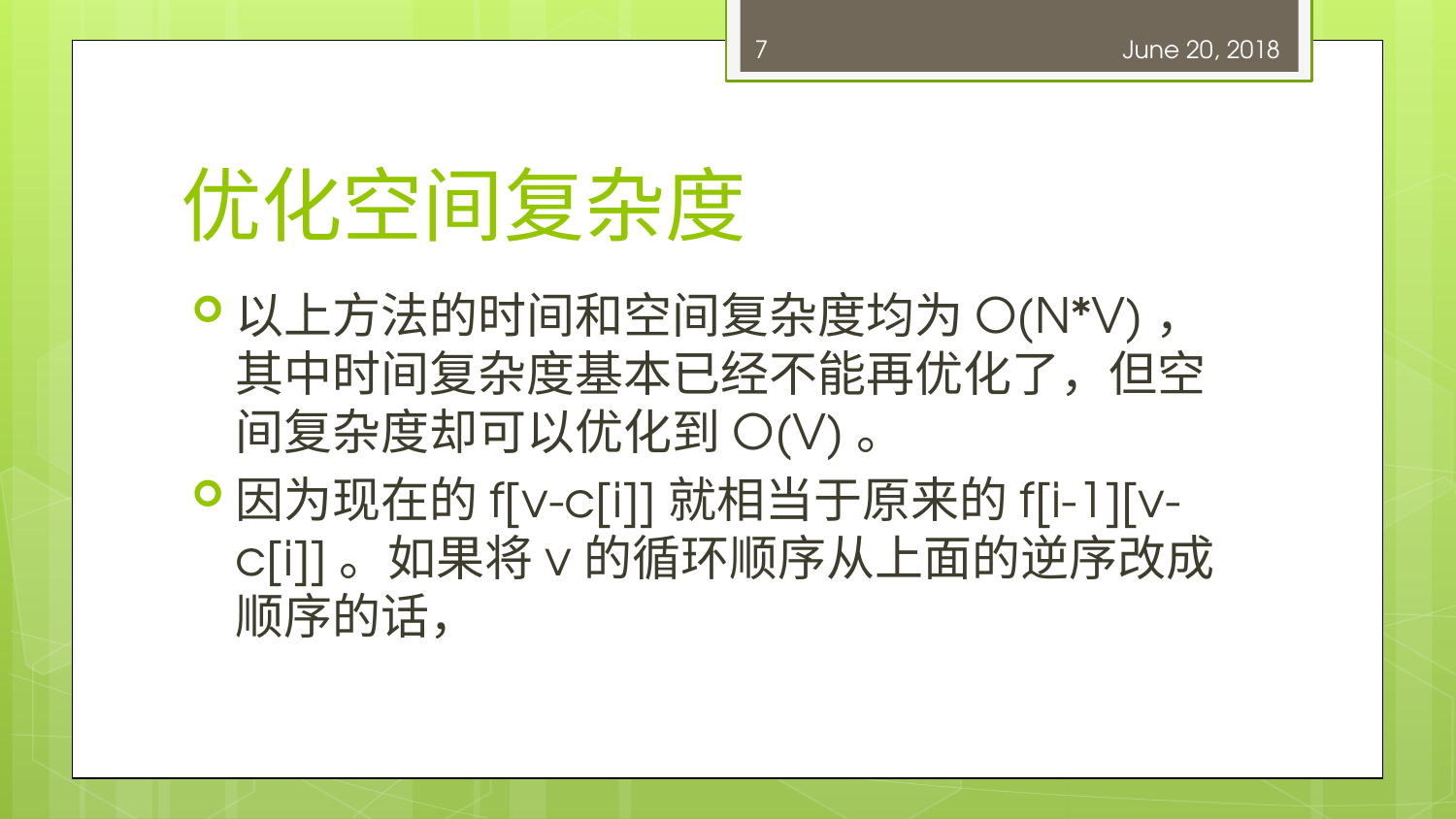

7
June 20, 2018
# 优化空间复杂度
以上方法的时间和空间复杂度均为O(N*V)，其中时间复杂度基本已经不能再优化了，但空间复杂度却可以优化到O(V)。
因为现在的f[v-c[i]]就相当于原来的f[i-1][v-c[i]]。如果将v的循环顺序从上面的逆序改成顺序的话，